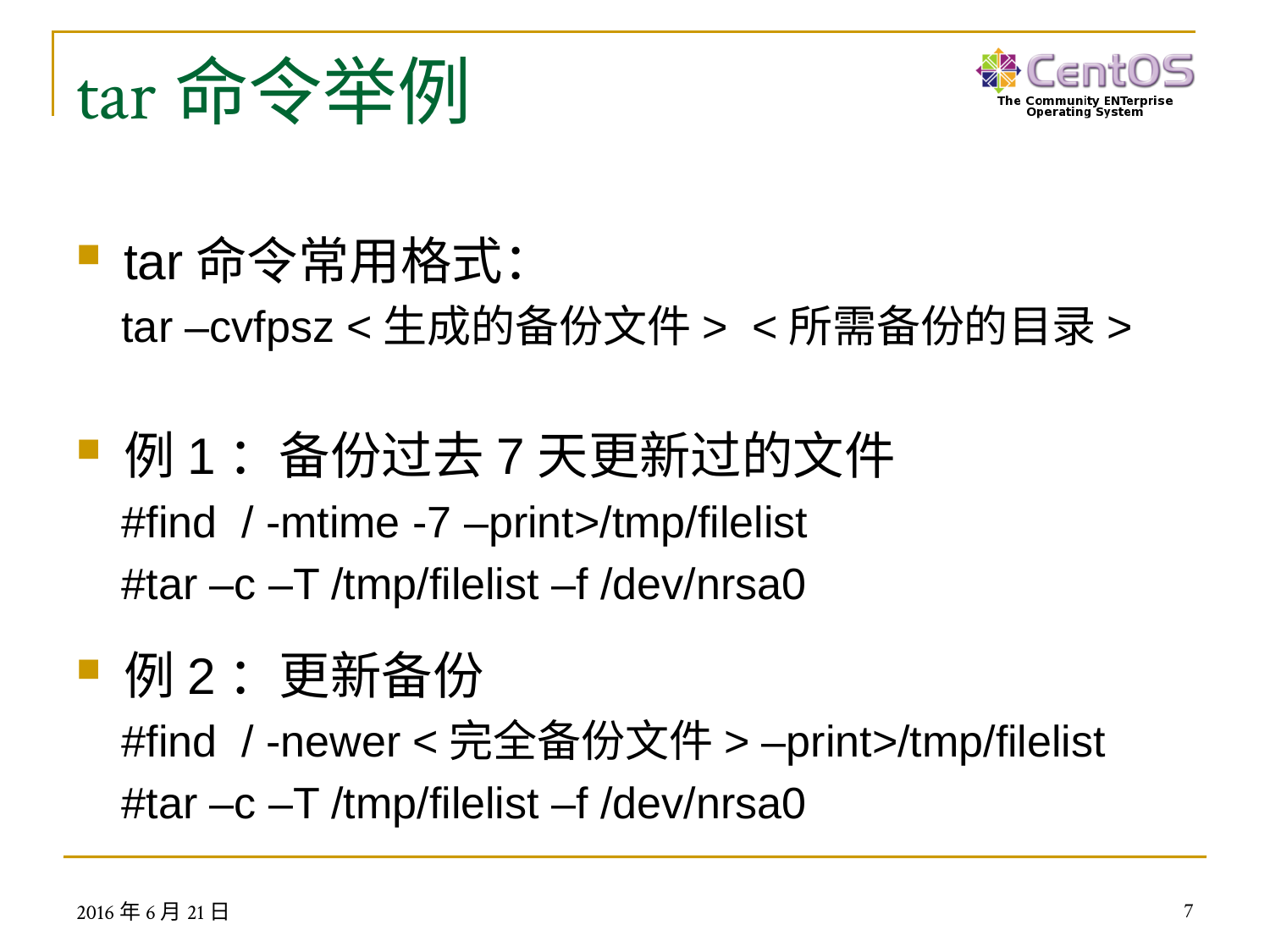

# tar命令举例
tar命令常用格式：
tar –cvfpsz <生成的备份文件>  <所需备份的目录>

例1：备份过去7天更新过的文件
#find  / -mtime -7 –print>/tmp/filelist
#tar –c –T /tmp/filelist –f /dev/nrsa0

例2：更新备份
#find  / -newer <完全备份文件> –print>/tmp/filelist
#tar –c –T /tmp/filelist –f /dev/nrsa0
2016年6月21日
7